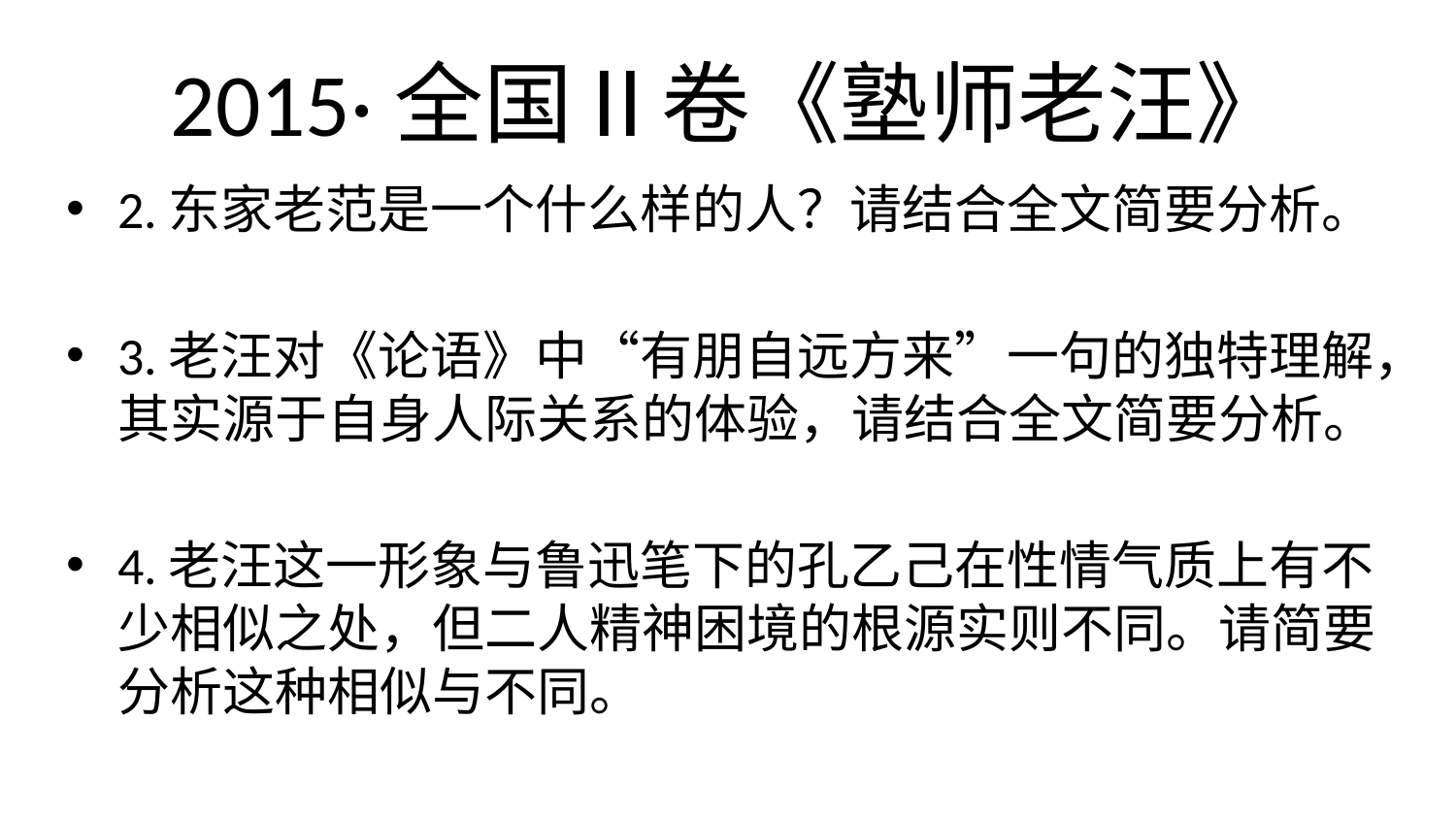

# 2015·全国Ⅱ卷《塾师老汪》
2.东家老范是一个什么样的人？请结合全文简要分析。

3.老汪对《论语》中“有朋自远方来”一句的独特理解，其实源于自身人际关系的体验，请结合全文简要分析。

4.老汪这一形象与鲁迅笔下的孔乙己在性情气质上有不少相似之处，但二人精神困境的根源实则不同。请简要分析这种相似与不同。